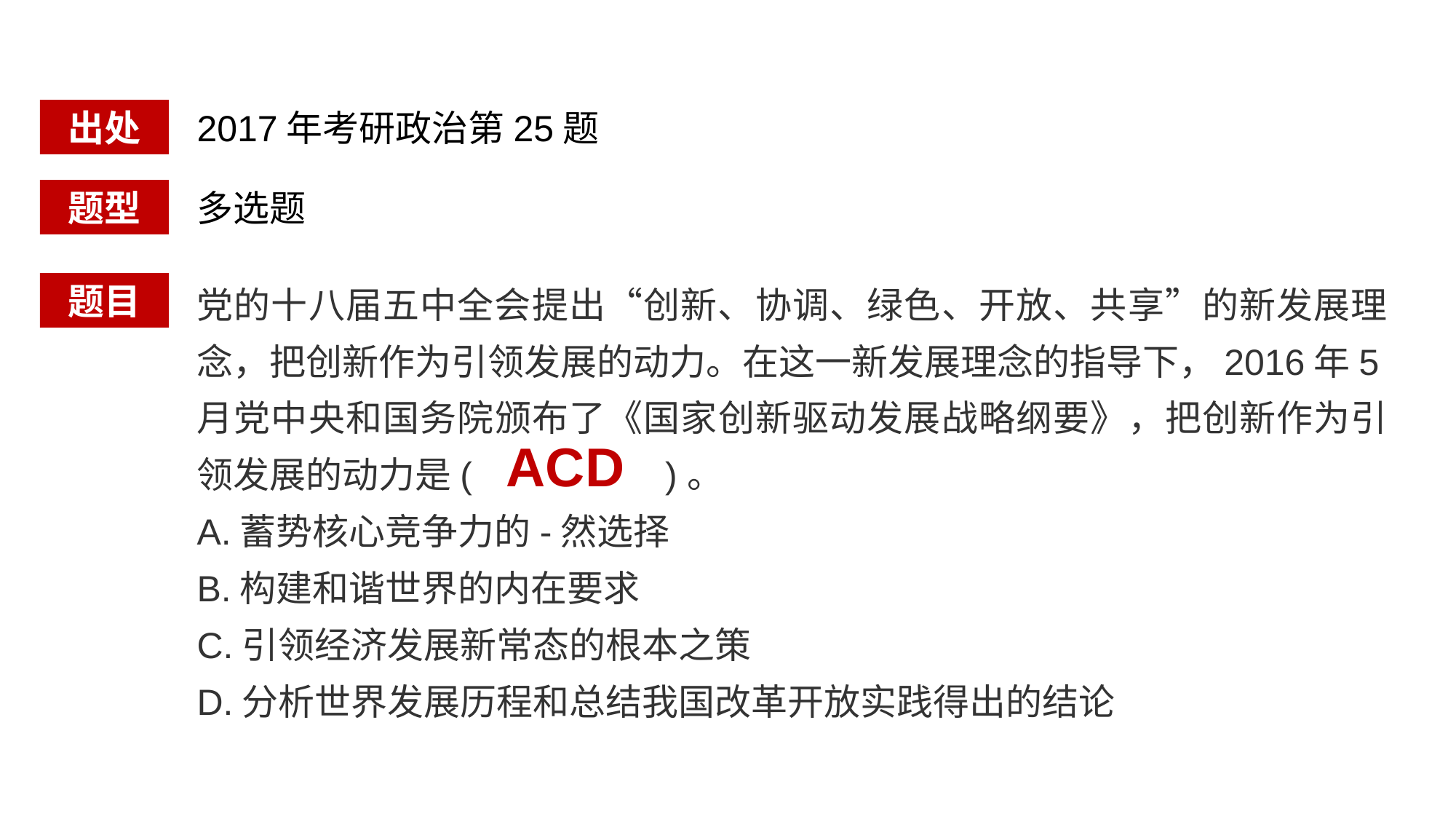

出处
2017年考研政治第25题
题型
多选题
党的十八届五中全会提出“创新、协调、绿色、开放、共享”的新发展理念，把创新作为引领发展的动力。在这一新发展理念的指导下，2016年5月党中央和国务院颁布了《国家创新驱动发展战略纲要》，把创新作为引领发展的动力是(                   )。
A.蓄势核心竞争力的-然选择
B.构建和谐世界的内在要求
C.引领经济发展新常态的根本之策
D.分析世界发展历程和总结我国改革开放实践得出的结论
题目
ACD